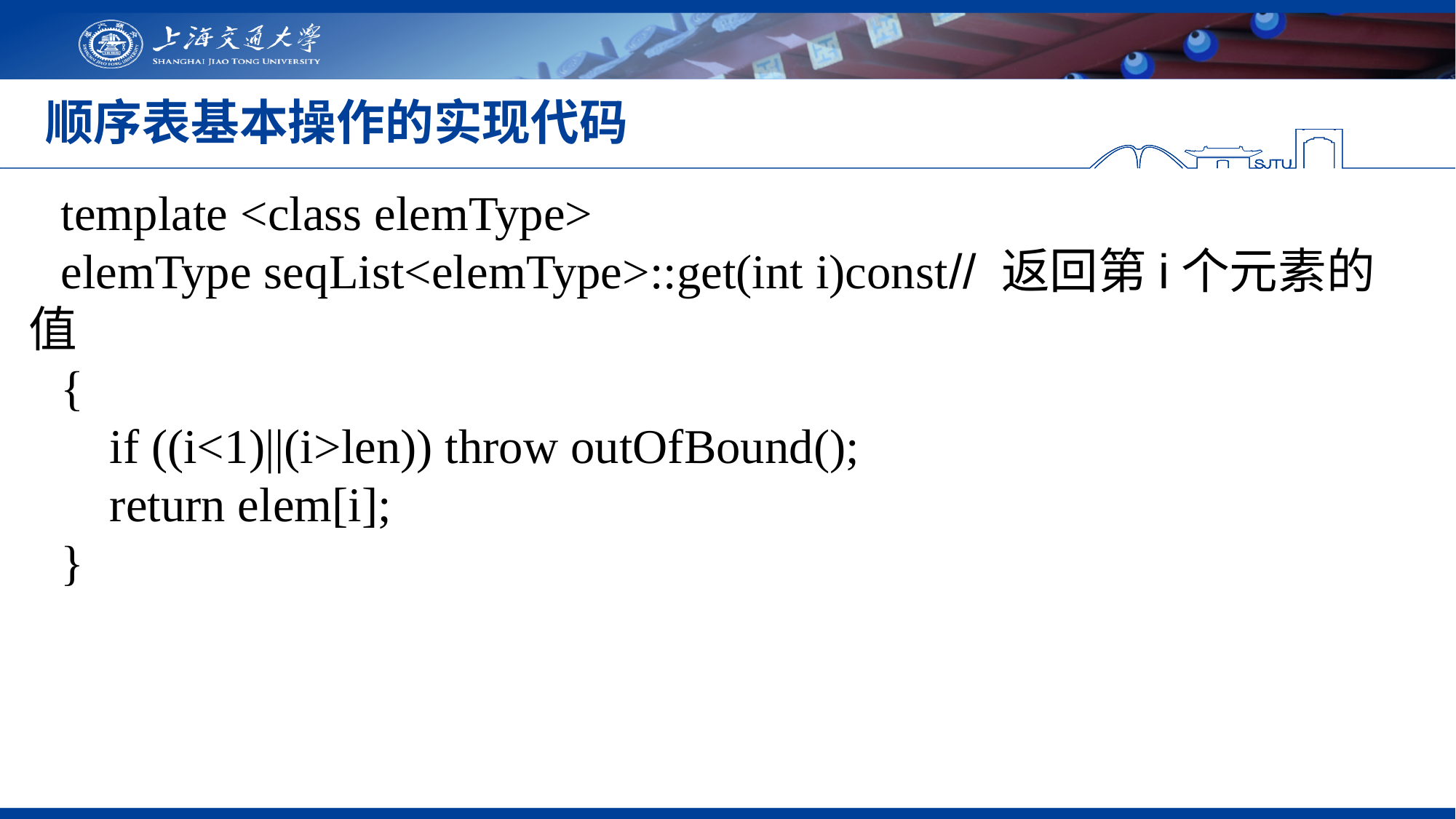

# 顺序表基本操作的实现代码
template <class elemType>
elemType seqList<elemType>::get(int i)const// 返回第i个元素的值
{
    if ((i<1)||(i>len)) throw outOfBound();
    return elem[i];
}